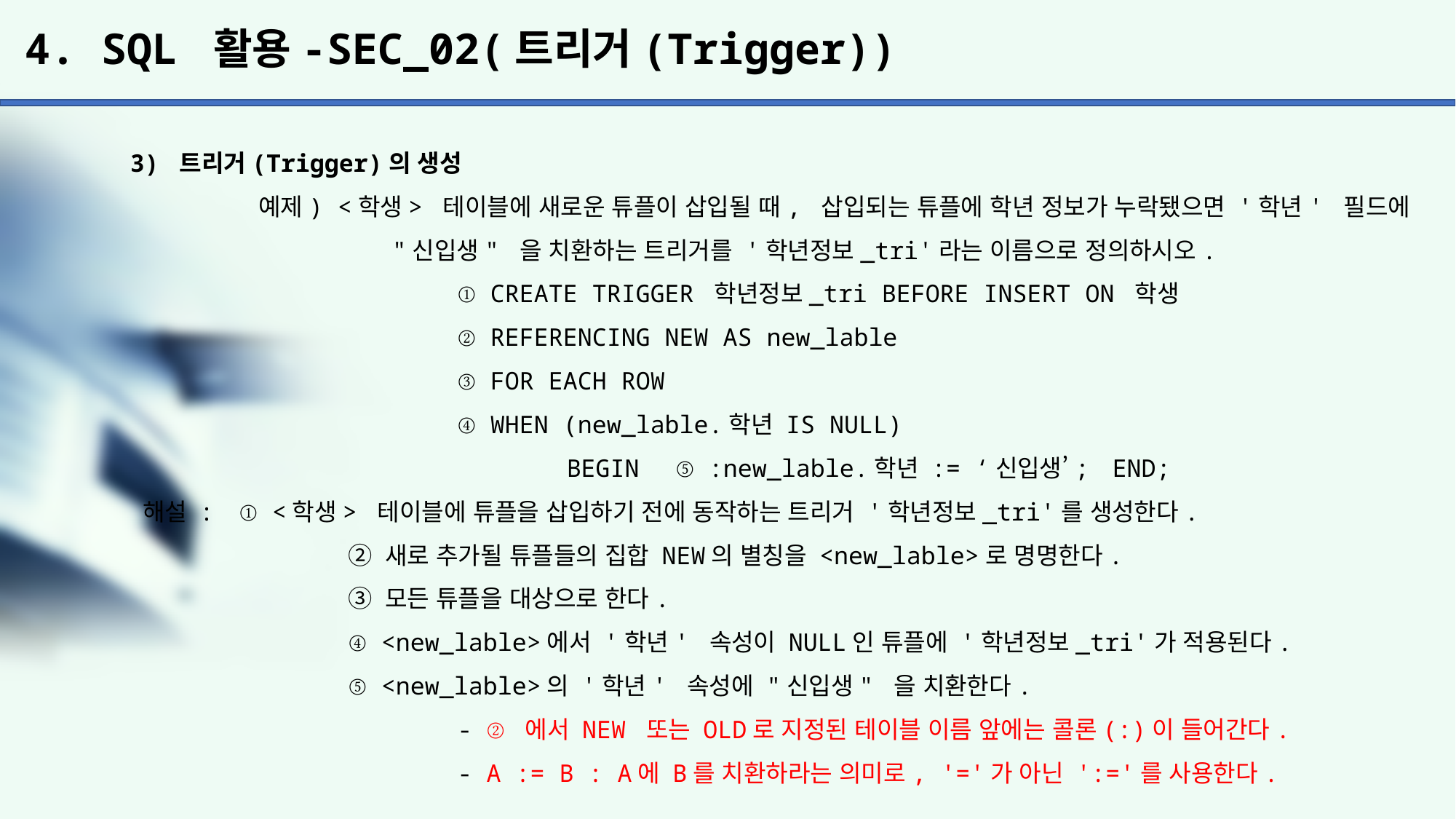

# 4. SQL 활용-SEC_02(트리거(Trigger))
3) 트리거(Trigger)의 생성
	  예제) <학생> 테이블에 새로운 튜플이 삽입될 때, 삽입되는 튜플에 학년 정보가 누락됐으면 '학년' 필드에
		   "신입생" 을 치환하는 트리거를 '학년정보_tri'라는 이름으로 정의하시오.
			① CREATE TRIGGER 학년정보_tri BEFORE INSERT ON 학생
			② REFERENCING NEW AS new_lable
			③ FOR EACH ROW
			④ WHEN (new_lable.학년 IS NULL)
				BEGIN	⑤ :new_lable.학년 := ‘신입생’;	END;
 해설 : 	① <학생> 테이블에 튜플을 삽입하기 전에 동작하는 트리거 '학년정보_tri'를 생성한다.
		② 새로 추가될 튜플들의 집합 NEW의 별칭을 <new_lable>로 명명한다.
		③ 모든 튜플을 대상으로 한다.
		④ <new_lable>에서 '학년' 속성이 NULL인 튜플에 '학년정보_tri'가 적용된다.
		⑤ <new_lable>의 '학년' 속성에 "신입생" 을 치환한다.
			- ② 에서 NEW 또는 OLD로 지정된 테이블 이름 앞에는 콜론(:)이 들어간다.
			- A := B : A에 B를 치환하라는 의미로, '='가 아닌 ':='를 사용한다.